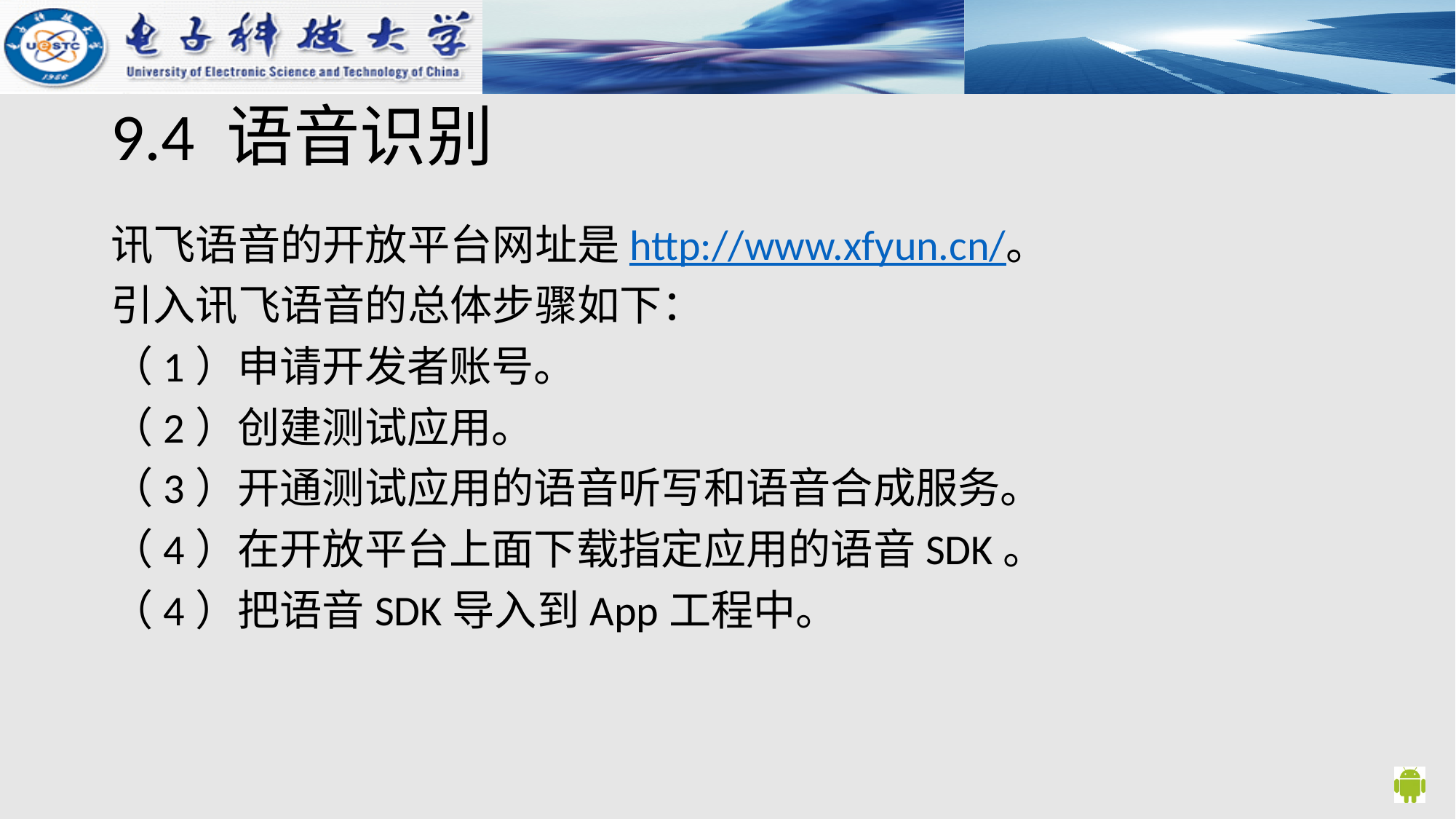

# 9.4 语音识别
讯飞语音的开放平台网址是http://www.xfyun.cn/。
引入讯飞语音的总体步骤如下：
（1）申请开发者账号。
（2）创建测试应用。
（3）开通测试应用的语音听写和语音合成服务。
（4）在开放平台上面下载指定应用的语音SDK。
（4）把语音SDK导入到App工程中。